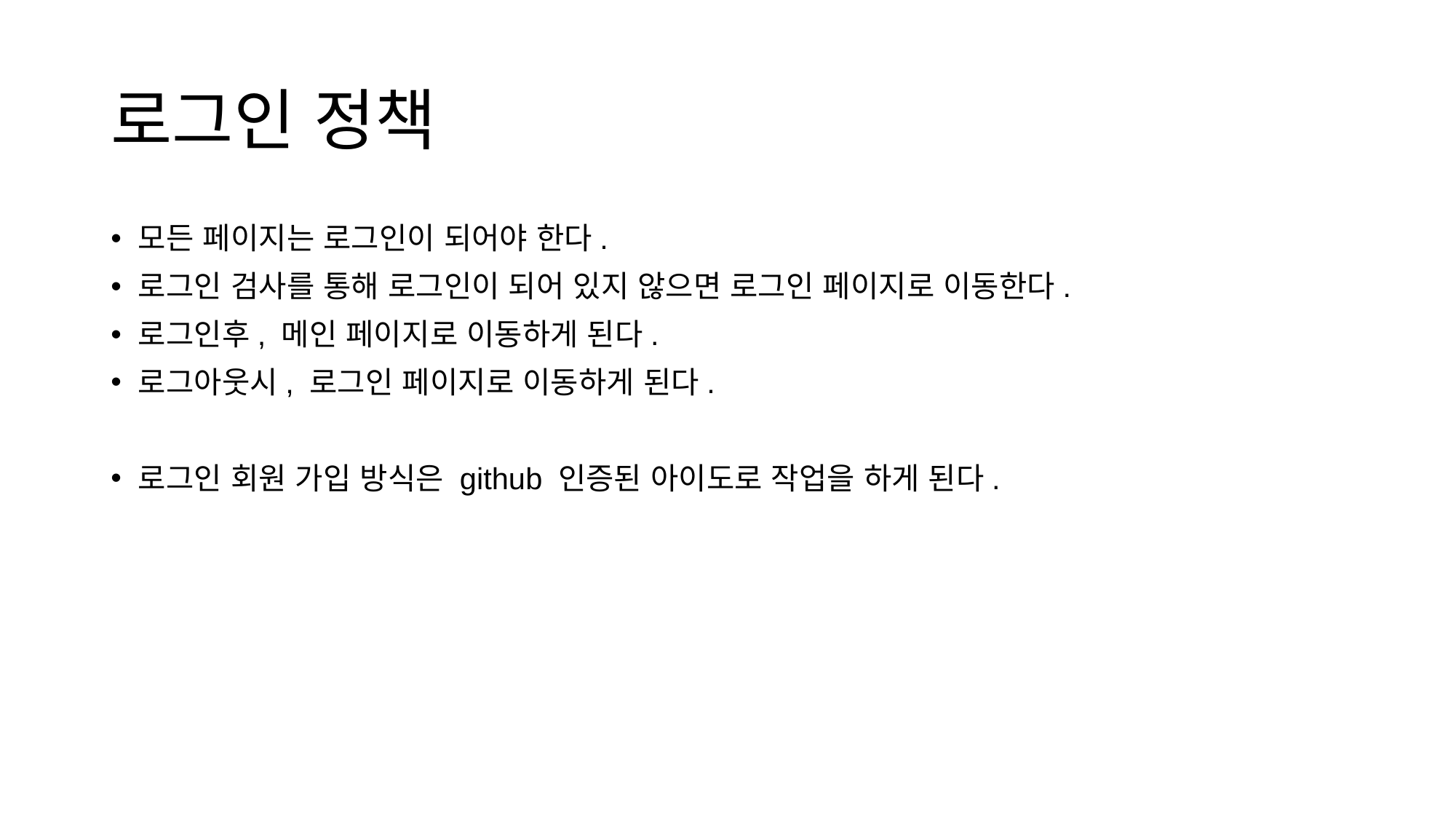

# 로그인 정책
모든 페이지는 로그인이 되어야 한다.
로그인 검사를 통해 로그인이 되어 있지 않으면 로그인 페이지로 이동한다.
로그인후, 메인 페이지로 이동하게 된다.
로그아웃시, 로그인 페이지로 이동하게 된다.

로그인 회원 가입 방식은 github 인증된 아이도로 작업을 하게 된다.